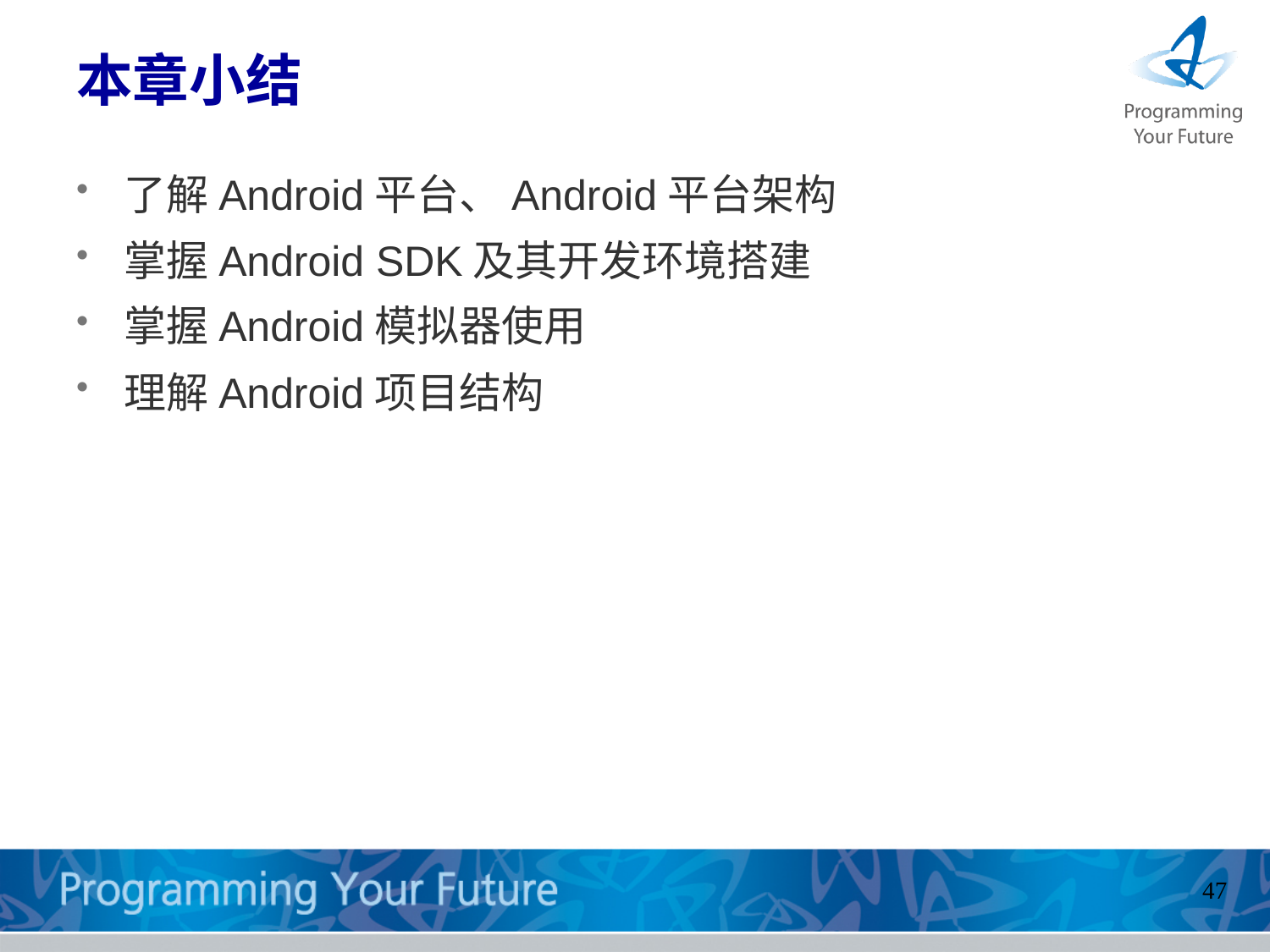

本章小结
了解Android平台、Android平台架构
掌握Android SDK及其开发环境搭建
掌握Android模拟器使用
理解Android项目结构